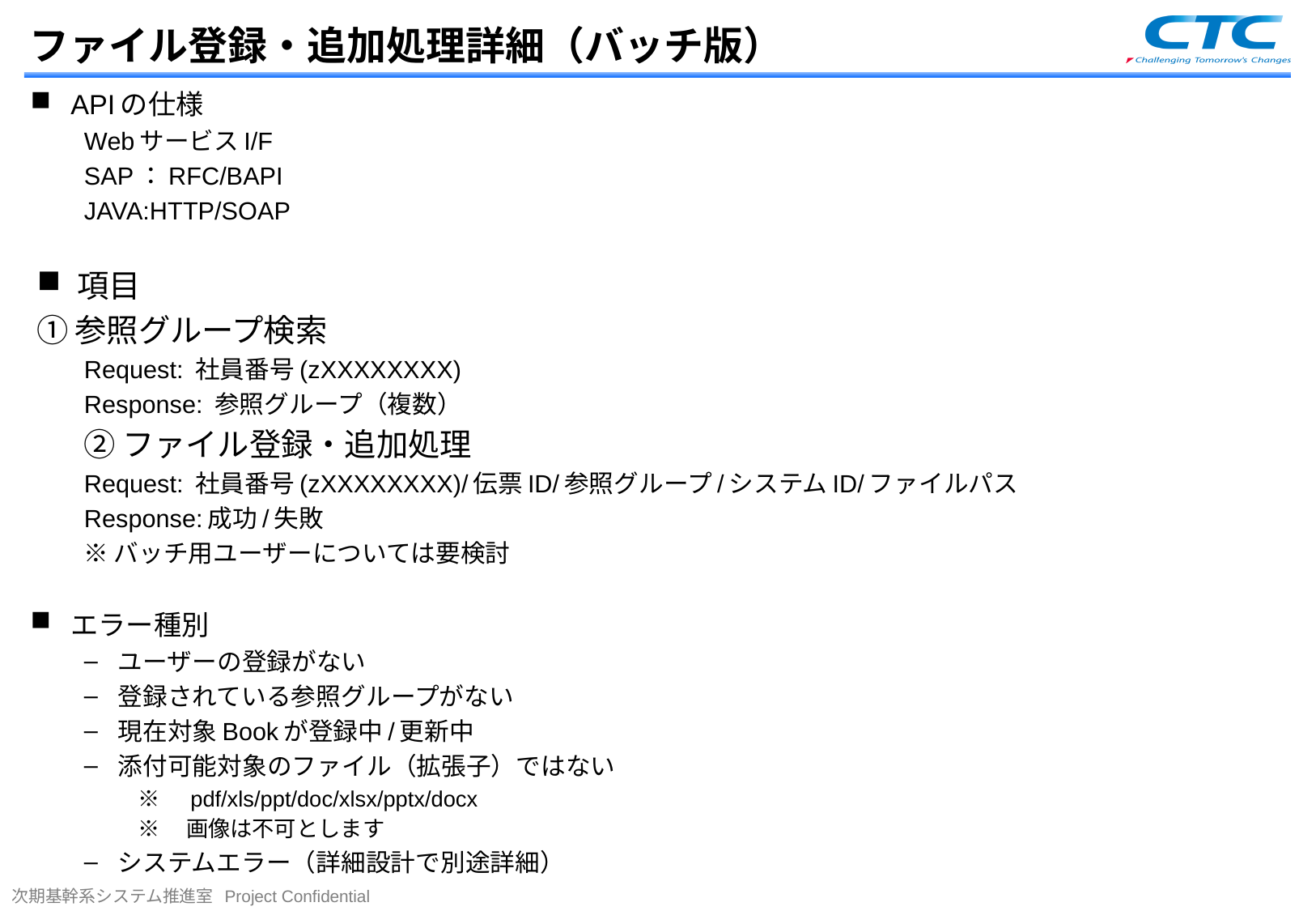

# ファイル登録・追加処理詳細（バッチ版）
APIの仕様
WebサービスI/F
	SAP：RFC/BAPI
	JAVA:HTTP/SOAP

項目
	①参照グループ検索
	Request: 社員番号(zXXXXXXXX)
	Response: 参照グループ（複数）
	②ファイル登録・追加処理
	Request: 社員番号(zXXXXXXXX)/伝票ID/参照グループ/システムID/ファイルパス
	Response:成功/失敗
※バッチ用ユーザーについては要検討

エラー種別
ユーザーの登録がない
登録されている参照グループがない
現在対象Bookが登録中/更新中
添付可能対象のファイル（拡張子）ではない
※　pdf/xls/ppt/doc/xlsx/pptx/docx
※　画像は不可とします
システムエラー（詳細設計で別途詳細）